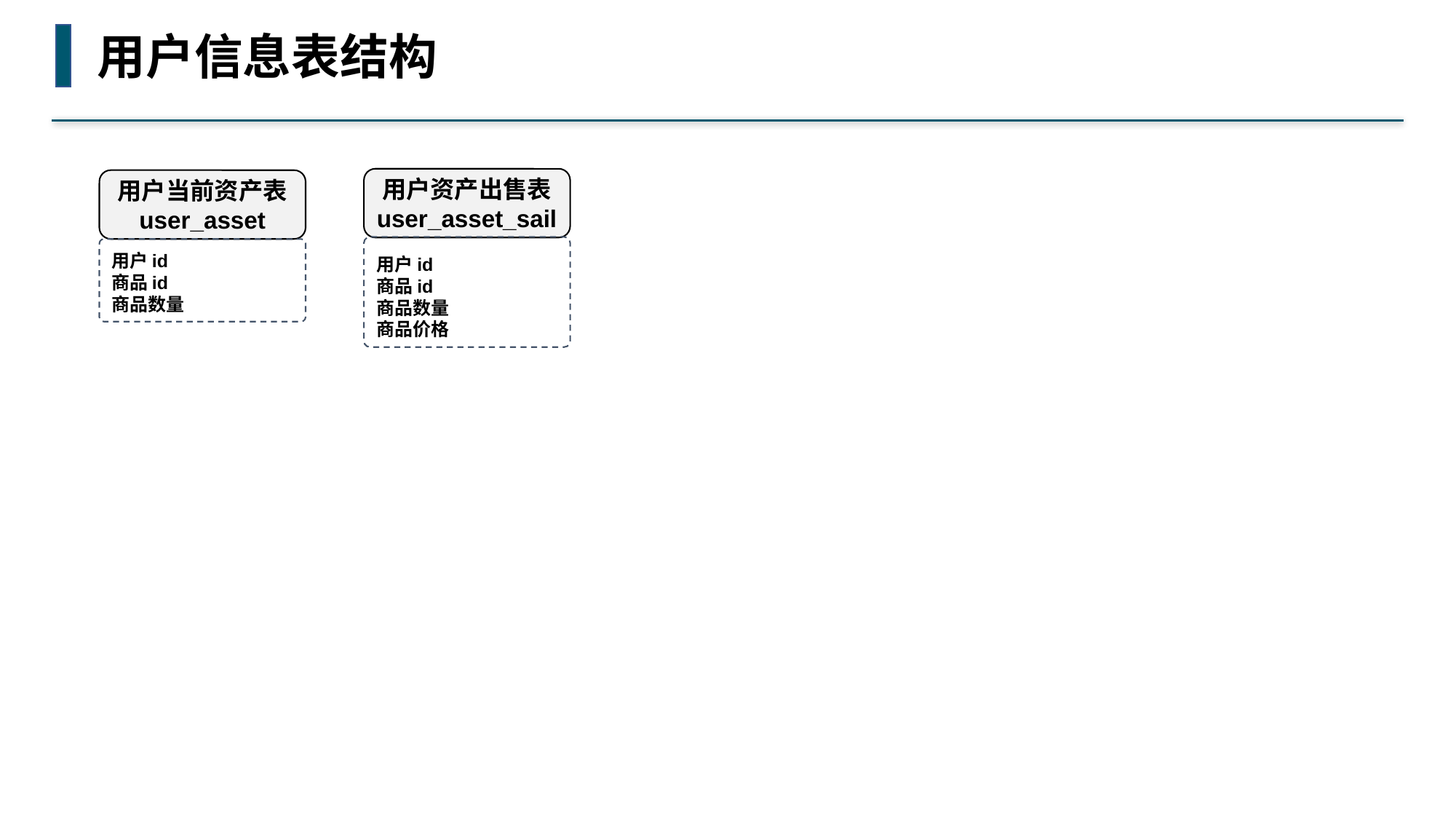

用户信息表结构

用户资产出售表
user_asset_sail
用户当前资产表
user_asset
用户id
商品id
商品数量
商品价格
用户id
商品id
商品数量